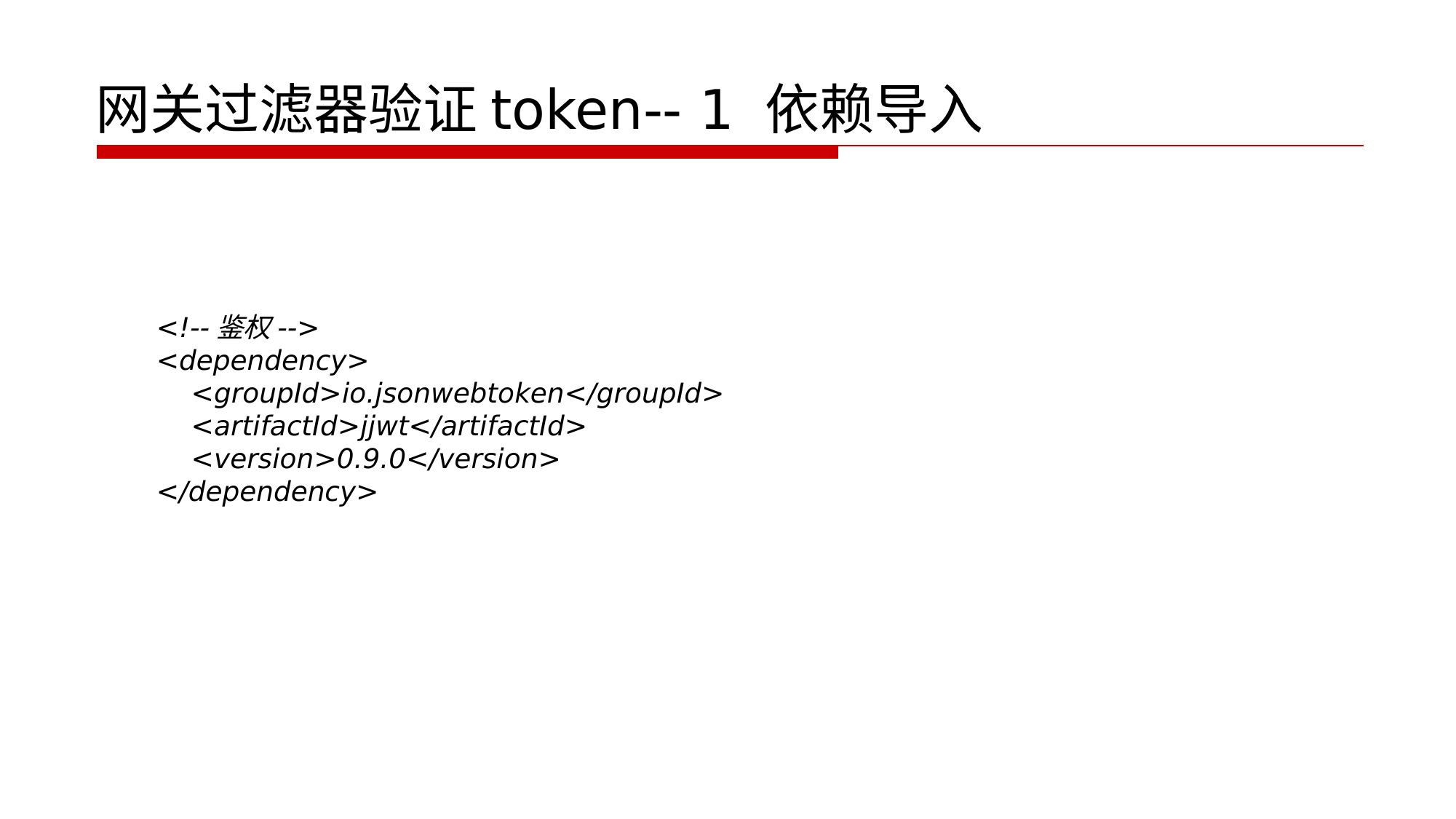

# 网关过滤器验证token-- 1 依赖导入

<!--鉴权-->
<dependency>
    <groupId>io.jsonwebtoken</groupId>
    <artifactId>jjwt</artifactId>
    <version>0.9.0</version>
</dependency>